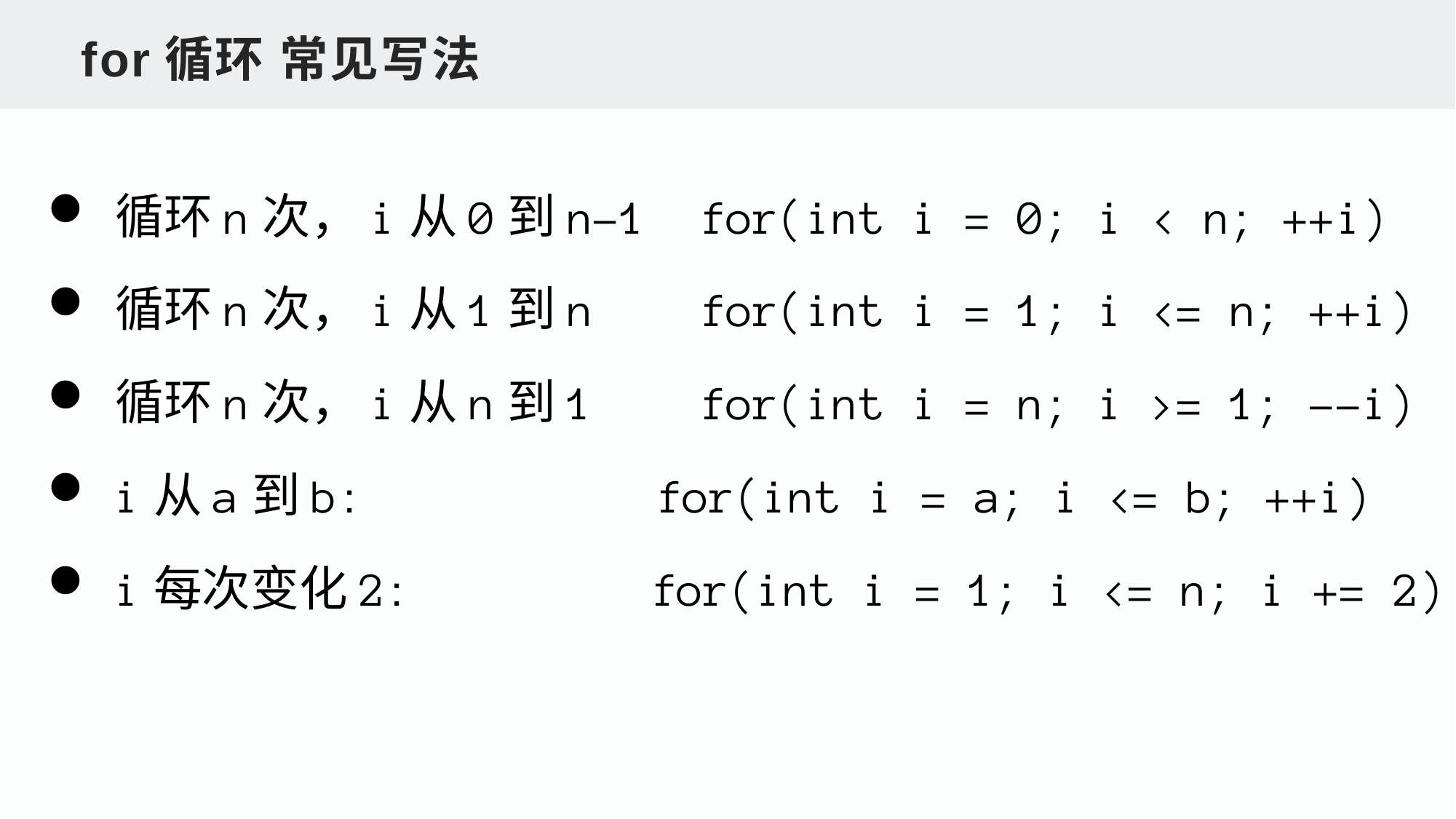

for循环 常见写法
循环n次，i从0到n-1  for(int i = 0; i < n; ++i)
循环n次，i从1到n    for(int i = 1; i <= n; ++i)
循环n次，i从n到1    for(int i = n; i >= 1; --i)
i从a到b:           for(int i = a; i <= b; ++i)
i每次变化2:         for(int i = 1; i <= n; i += 2)